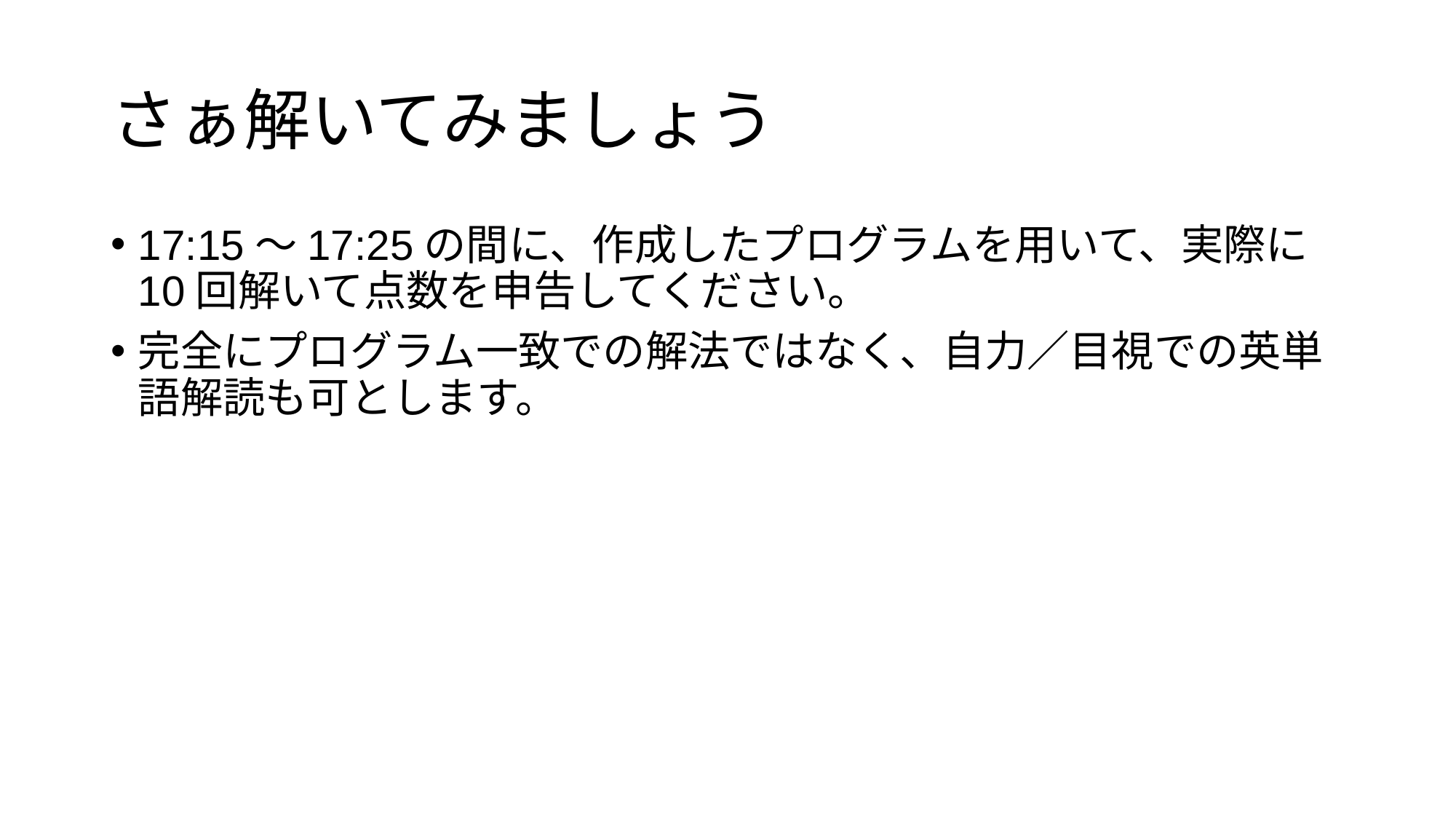

# さぁ解いてみましょう
17:15～17:25の間に、作成したプログラムを用いて、実際に10回解いて点数を申告してください。
完全にプログラム一致での解法ではなく、自力／目視での英単語解読も可とします。